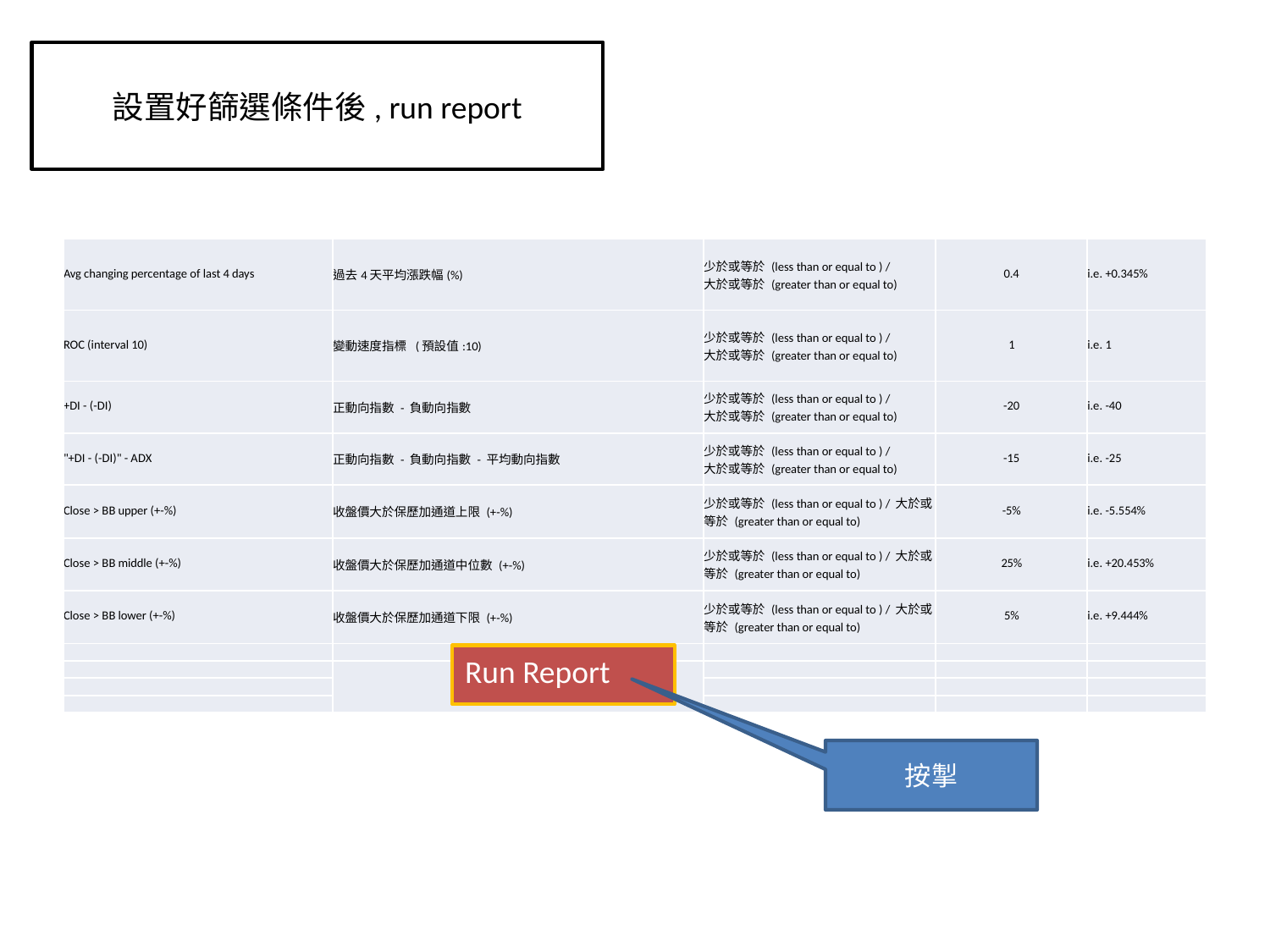

設置好篩選條件後, run report
| Avg changing percentage of last 4 days | 過去4天平均漲跌幅(%) | 少於或等於 (less than or equal to ) / 大於或等於 (greater than or equal to) | 0.4 | i.e. +0.345% |
| --- | --- | --- | --- | --- |
| ROC (interval 10) | 變動速度指標 (預設值:10) | 少於或等於 (less than or equal to ) / 大於或等於 (greater than or equal to) | 1 | i.e. 1 |
| +DI - (-DI) | 正動向指數 - 負動向指數 | 少於或等於 (less than or equal to ) / 大於或等於 (greater than or equal to) | -20 | i.e. -40 |
| "+DI - (-DI)" - ADX | 正動向指數 - 負動向指數 - 平均動向指數 | 少於或等於 (less than or equal to ) / 大於或等於 (greater than or equal to) | -15 | i.e. -25 |
| Close > BB upper (+-%) | 收盤價大於保歷加通道上限 (+-%) | 少於或等於 (less than or equal to ) / 大於或等於 (greater than or equal to) | -5% | i.e. -5.554% |
| Close > BB middle (+-%) | 收盤價大於保歷加通道中位數 (+-%) | 少於或等於 (less than or equal to ) / 大於或等於 (greater than or equal to) | 25% | i.e. +20.453% |
| Close > BB lower (+-%) | 收盤價大於保歷加通道下限 (+-%) | 少於或等於 (less than or equal to ) / 大於或等於 (greater than or equal to) | 5% | i.e. +9.444% |
|  |  |  |  |  |
|  |  |  |  |  |
|  |  |  |  |  |
|  |  |  |  |  |
Run Report
按掣
Run Report